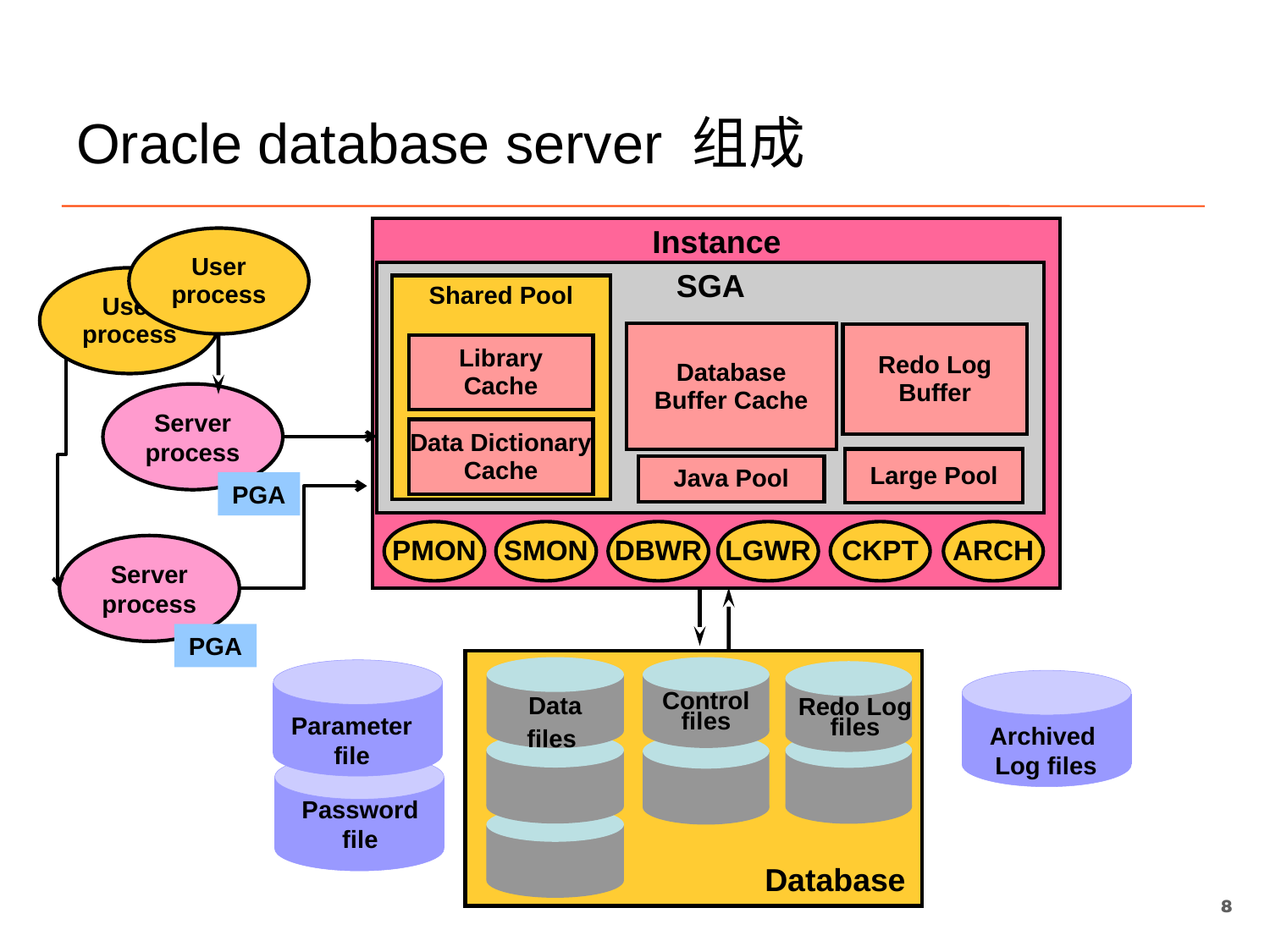

# Oracle database server 组成
Instance

User
process
SGA

User
process
Shared Pool

Database
Buffer Cache
Redo Log
Buffer
Library
Cache

Server
process
Data Dictionary
Cache
Large Pool
Java Pool
PGA
PMON
SMON
DBWR
LGWR
CKPT
ARCH
Server
process

PGA

Control files
Data
files
Redo Log files
Parameter
file
Archived
Log files

Password
file

Database
8